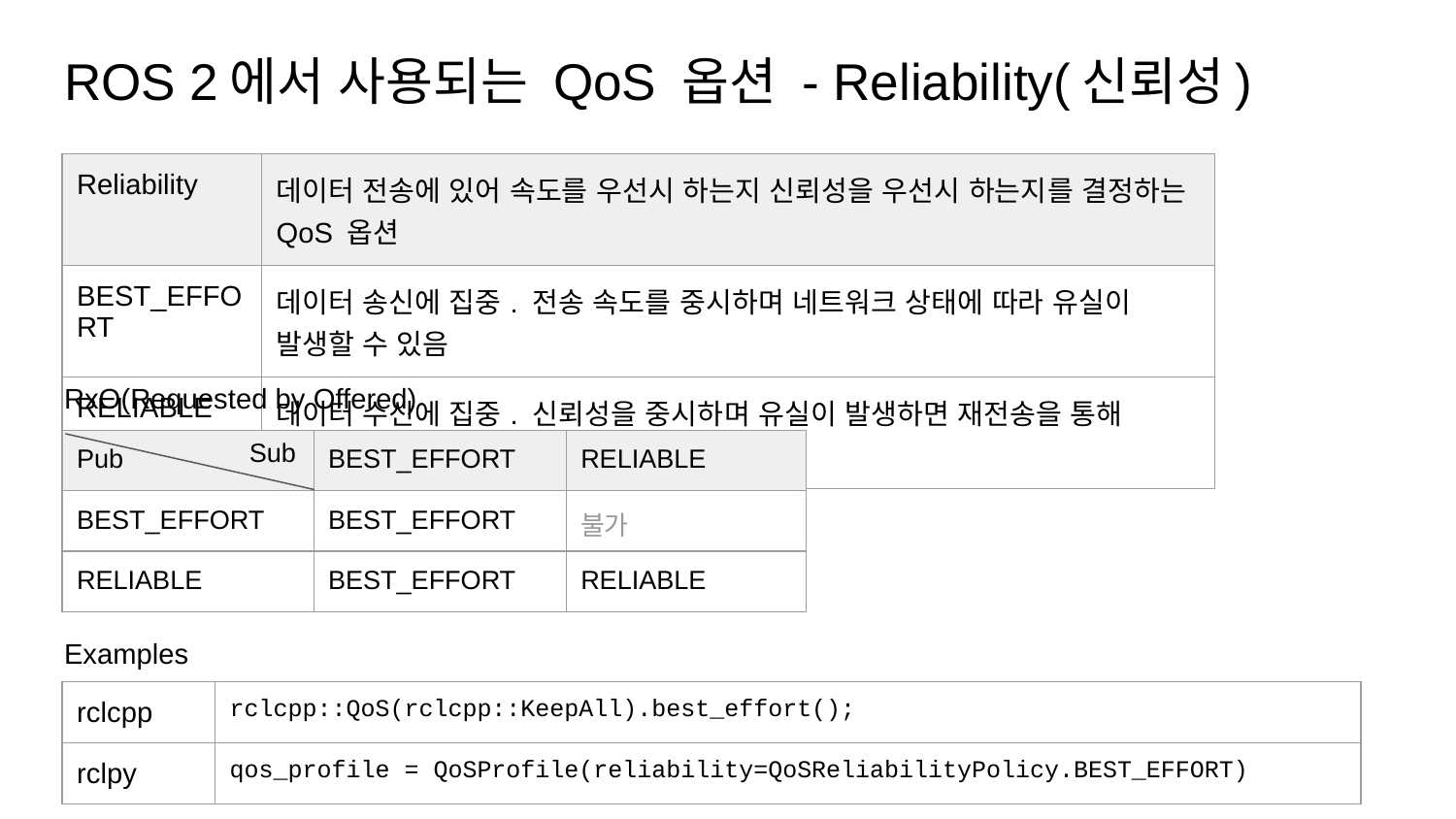

# ROS 2에서 사용되는 QoS 옵션 - Reliability(신뢰성)
| Reliability | 데이터 전송에 있어 속도를 우선시 하는지 신뢰성을 우선시 하는지를 결정하는 QoS 옵션 |
| --- | --- |
| BEST\_EFFORT | 데이터 송신에 집중. 전송 속도를 중시하며 네트워크 상태에 따라 유실이 발생할 수 있음 |
| RELIABLE | 데이터 수신에 집중. 신뢰성을 중시하며 유실이 발생하면 재전송을 통해 수신을 보장함 |
RxO(Requested by Offered)
Sub
| Pub | BEST\_EFFORT | RELIABLE |
| --- | --- | --- |
| BEST\_EFFORT | BEST\_EFFORT | 불가 |
| RELIABLE | BEST\_EFFORT | RELIABLE |
Examples
| rclcpp | rclcpp::QoS(rclcpp::KeepAll).best\_effort(); |
| --- | --- |
| rclpy | qos\_profile = QoSProfile(reliability=QoSReliabilityPolicy.BEST\_EFFORT) |